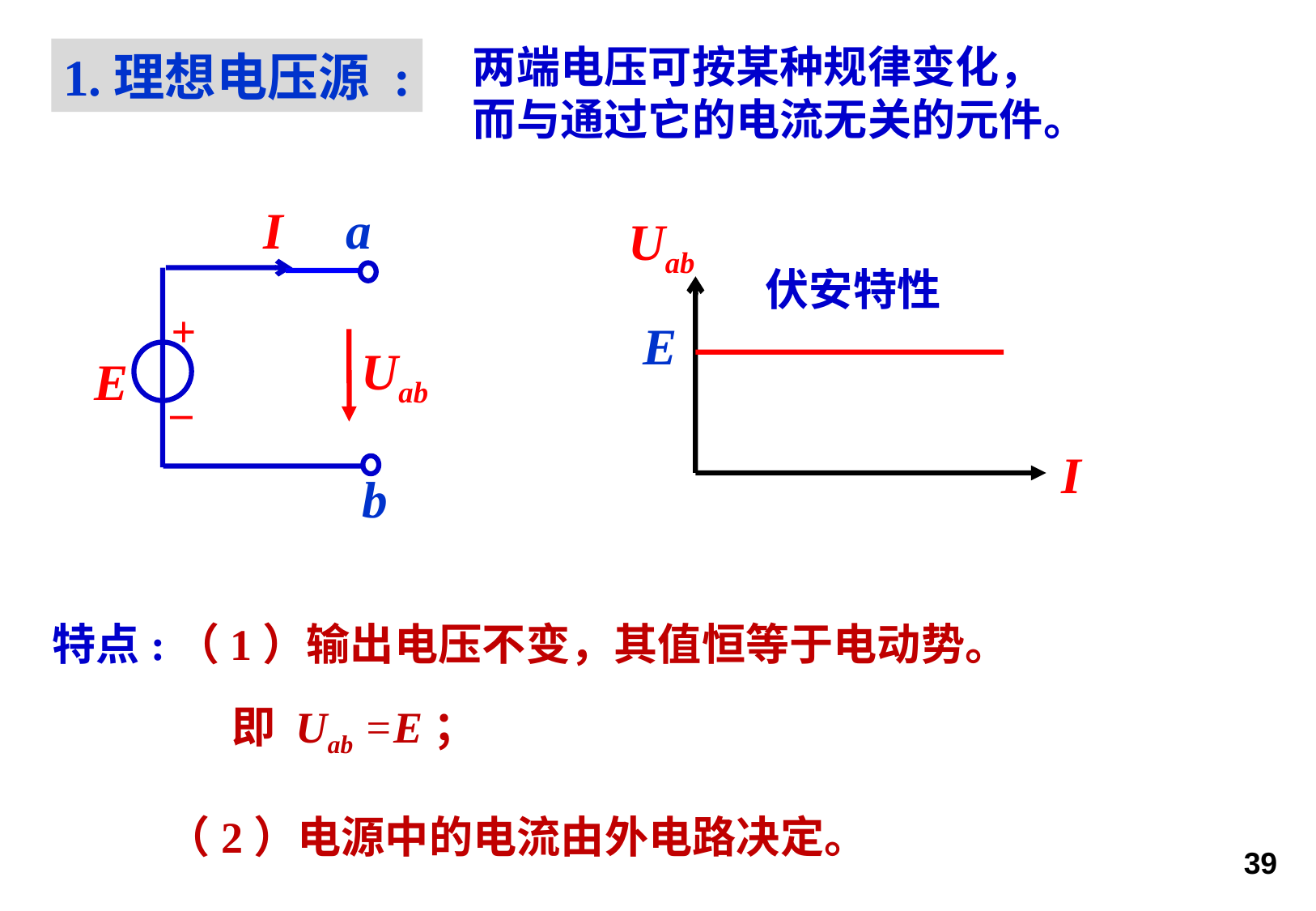

两端电压可按某种规律变化，
而与通过它的电流无关的元件。
1.理想电压源 :
I
a

+

Uab

E
_
b

Uab
伏安特性

E

I

特点:（1）输出电压不变，其值恒等于电动势。
                 即 Uab =E；
（2）电源中的电流由外电路决定。